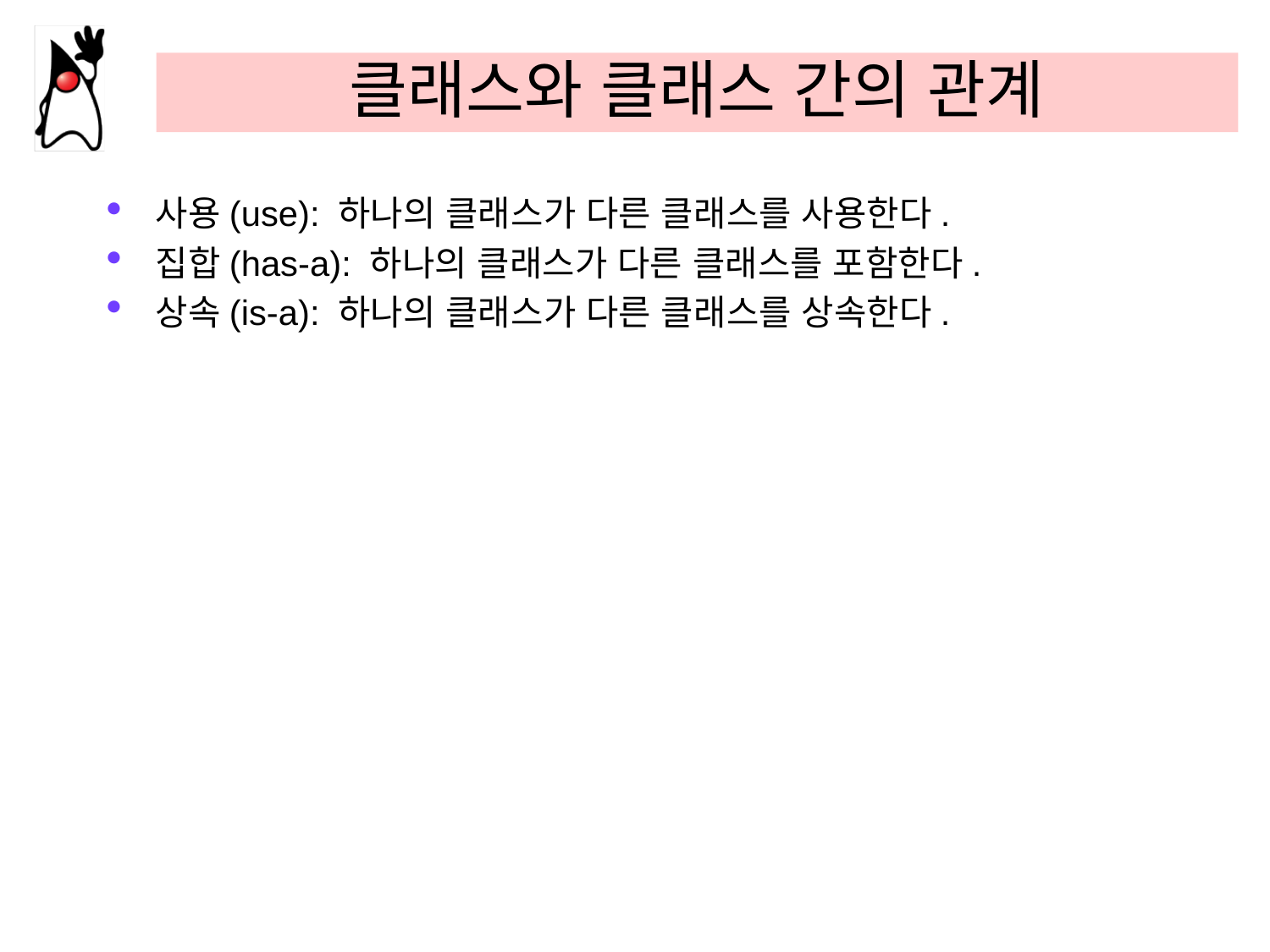

# 클래스와 클래스 간의 관계
사용(use): 하나의 클래스가 다른 클래스를 사용한다.
집합(has-a): 하나의 클래스가 다른 클래스를 포함한다.
상속(is-a): 하나의 클래스가 다른 클래스를 상속한다.